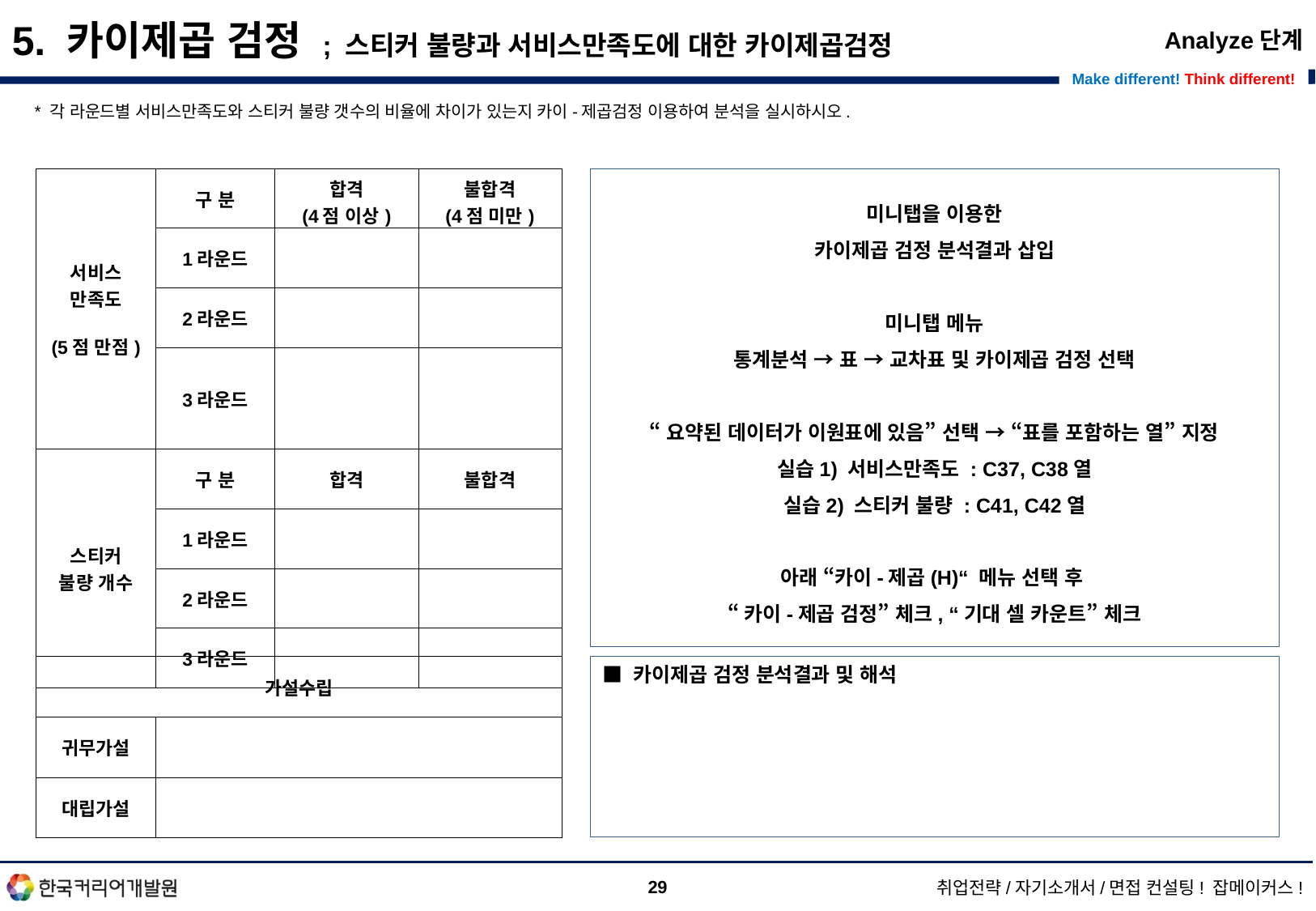

5. 카이제곱 검정 ; 스티커 불량과 서비스만족도에 대한 카이제곱검정
Analyze단계
* 각 라운드별 서비스만족도와 스티커 불량 갯수의 비율에 차이가 있는지 카이-제곱검정 이용하여 분석을 실시하시오.
| 서비스 만족도 (5점 만점) | 구 분 | 합격 (4점 이상) | 불합격 (4점 미만) |
| --- | --- | --- | --- |
|  | 1라운드 |  |  |
|  | 2라운드 |  |  |
|  | 3라운드 |  |  |
| 스티커 불량 개수 | 구 분 | 합격 | 불합격 |
|  | 1라운드 |  |  |
|  | 2라운드 |  |  |
|  | 3라운드 |  |  |
미니탭을 이용한
카이제곱 검정 분석결과 삽입

미니탭 메뉴
통계분석 → 표 → 교차표 및 카이제곱 검정 선택

“요약된 데이터가 이원표에 있음” 선택 → “표를 포함하는 열” 지정
실습1) 서비스만족도 : C37, C38열
실습2) 스티커 불량 : C41, C42열

아래 “카이-제곱(H)“ 메뉴 선택 후
“카이-제곱 검정” 체크, “기대 셀 카운트” 체크
| 가설수립 |  |  |
| --- | --- | --- |
| 귀무가설 |  |  |
| 대립가설 |  |  |
■ 카이제곱 검정 분석결과 및 해석